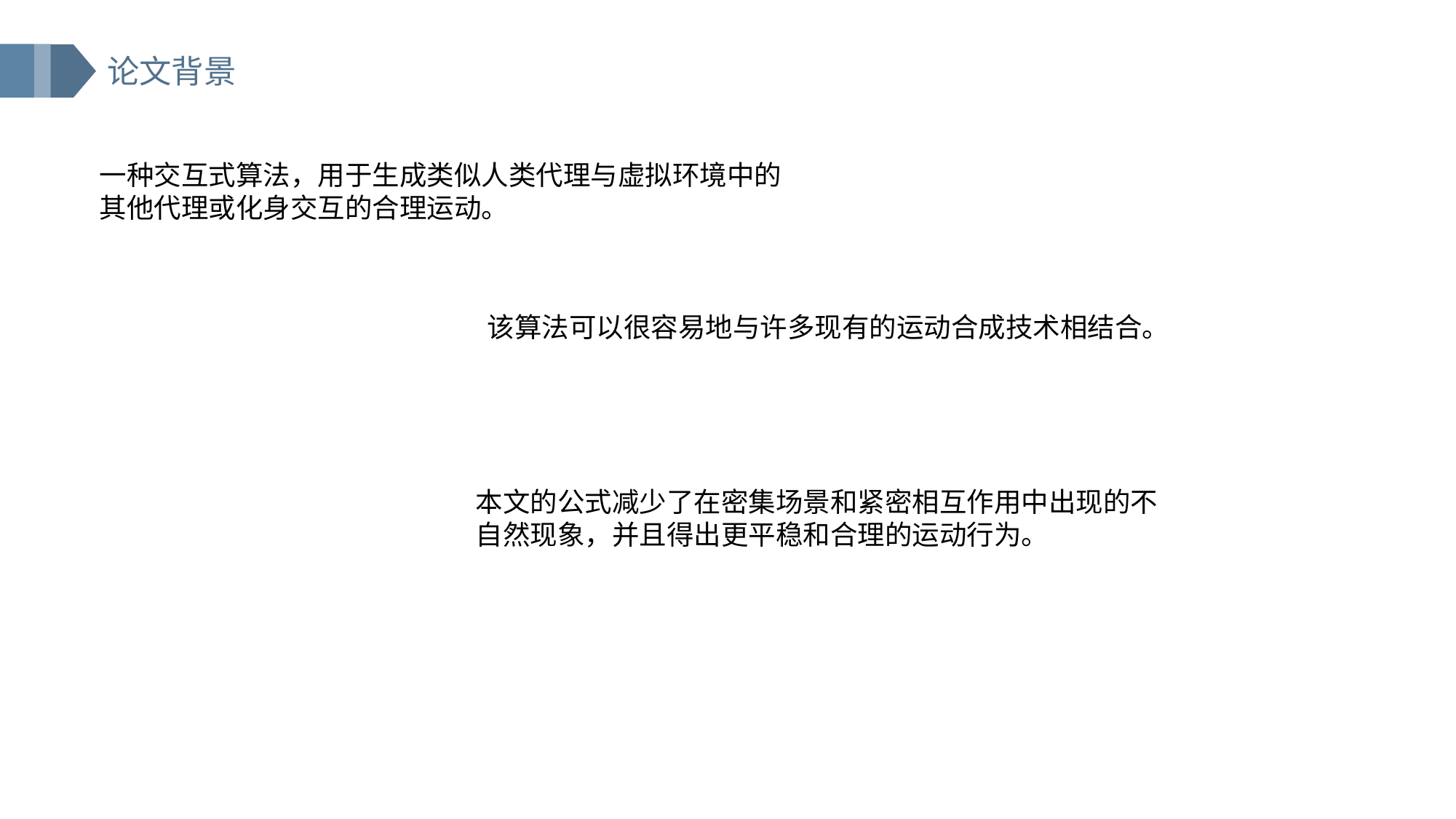

一种交互式算法，用于生成类似人类代理与虚拟环境中的其他代理或化身交互的合理运动。
该算法可以很容易地与许多现有的运动合成技术相结合。
本文的公式减少了在密集场景和紧密相互作用中出现的不自然现象，并且得出更平稳和合理的运动行为。